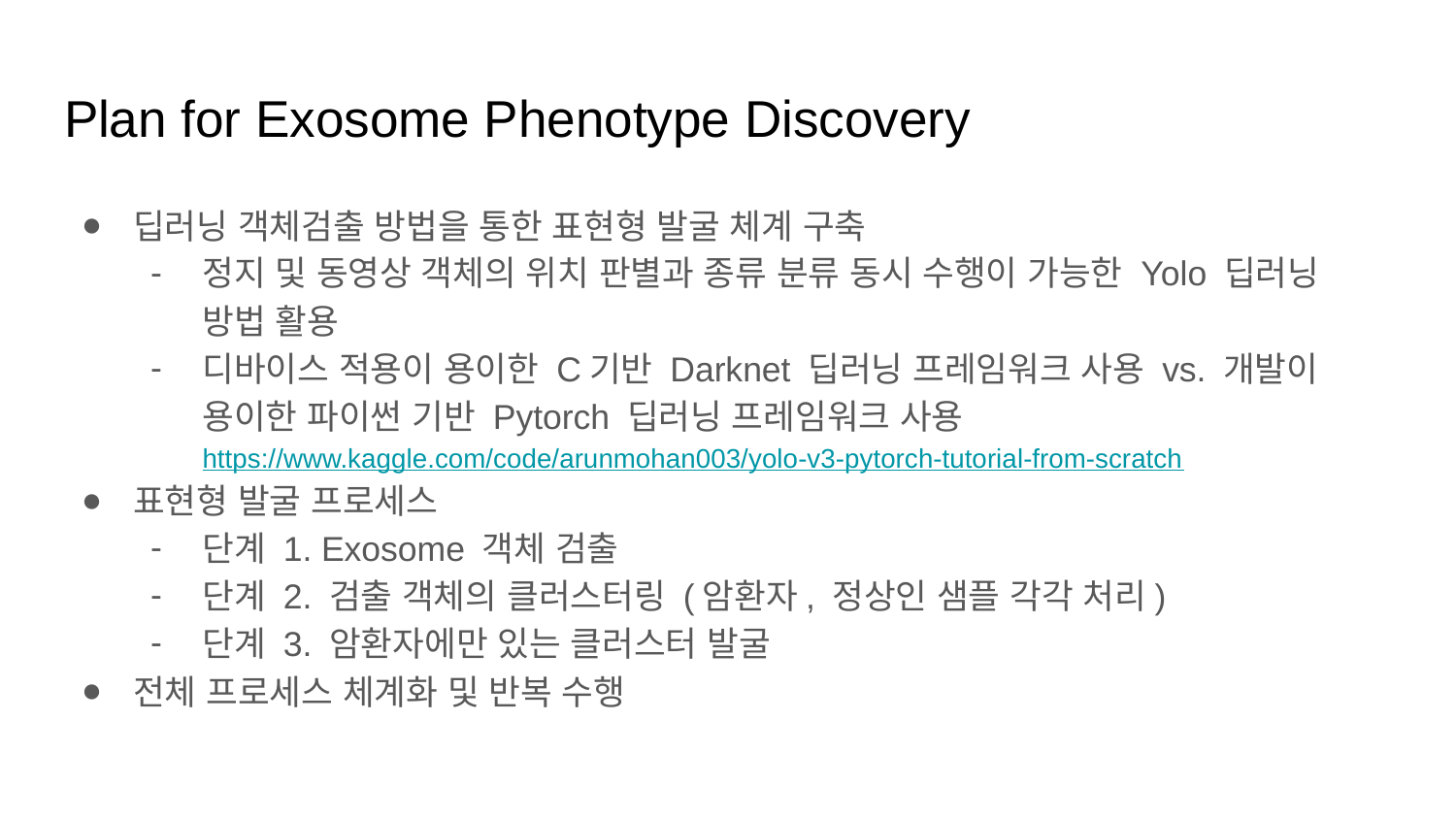

# Plan for Exosome Phenotype Discovery
딥러닝 객체검출 방법을 통한 표현형 발굴 체계 구축
정지 및 동영상 객체의 위치 판별과 종류 분류 동시 수행이 가능한 Yolo 딥러닝 방법 활용
디바이스 적용이 용이한 C기반 Darknet 딥러닝 프레임워크 사용 vs. 개발이 용이한 파이썬 기반 Pytorch 딥러닝 프레임워크 사용
https://www.kaggle.com/code/arunmohan003/yolo-v3-pytorch-tutorial-from-scratch
표현형 발굴 프로세스
단계 1. Exosome 객체 검출
단계 2. 검출 객체의 클러스터링 (암환자, 정상인 샘플 각각 처리)
단계 3. 암환자에만 있는 클러스터 발굴
전체 프로세스 체계화 및 반복 수행